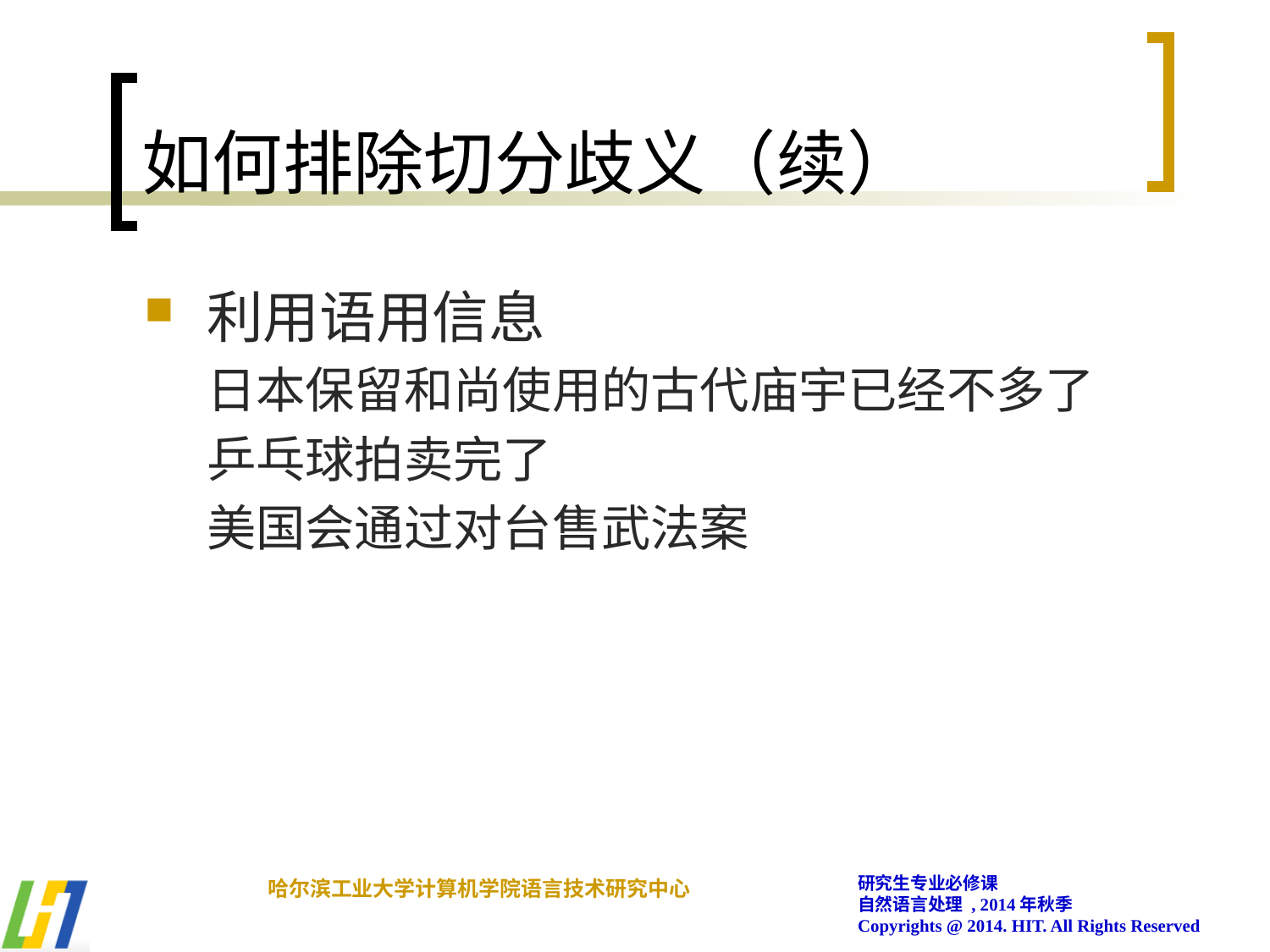

# 如何排除切分歧义（续）
利用语用信息
日本保留和尚使用的古代庙宇已经不多了
乒乓球拍卖完了
美国会通过对台售武法案

研究生专业必修课
自然语言处理 , 2014年秋季
Copyrights @ 2014. HIT. All Rights Reserved
哈尔滨工业大学计算机学院语言技术研究中心